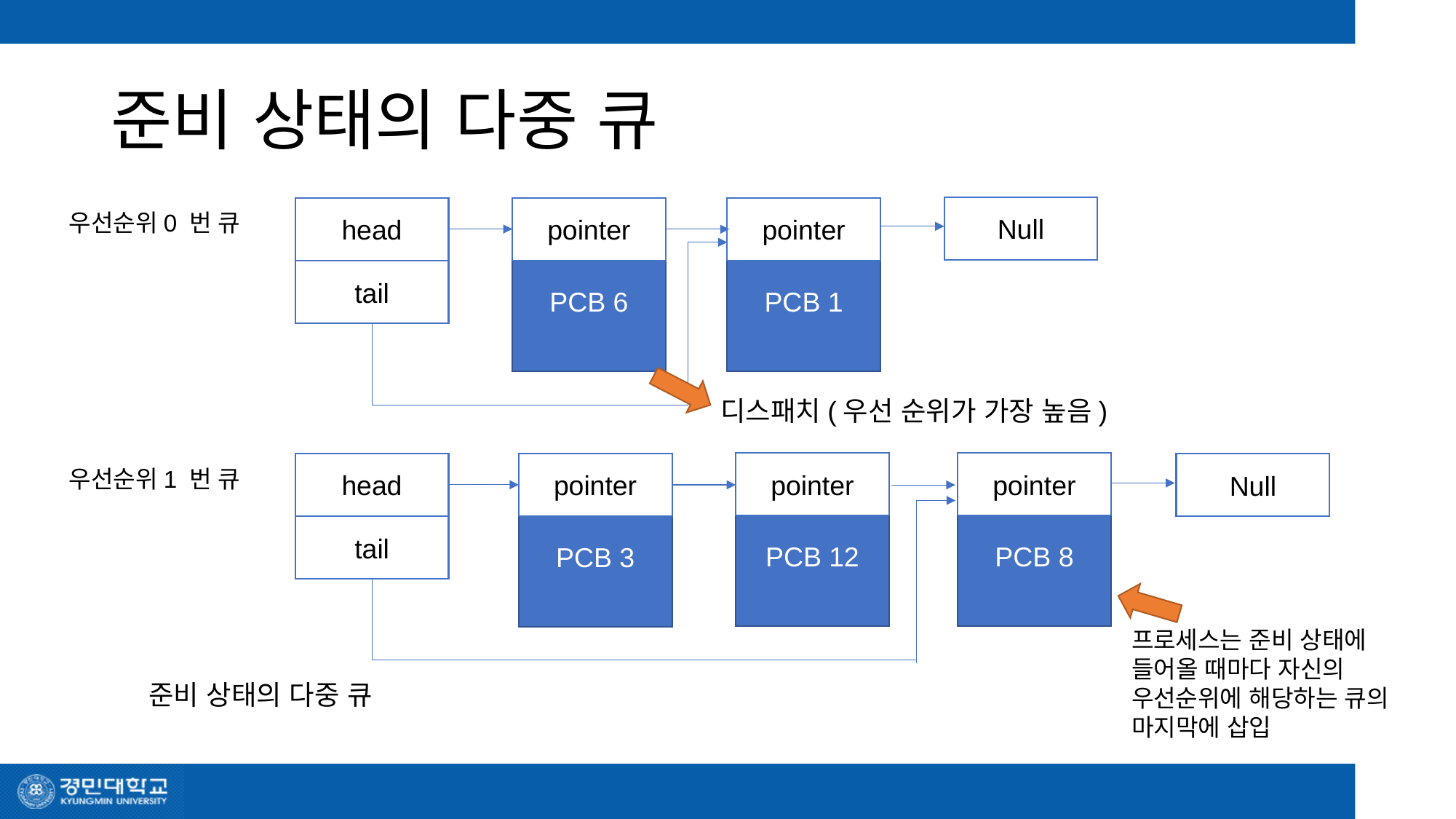

# 준비 상태의 다중 큐
Null
head

PCB 6
pointer

PCB 1
pointer
우선순위0 번 큐

tail

디스패치(우선 순위가 가장 높음)

PCB 12
pointer

PCB 8
pointer
head

PCB 3
pointer
Null
우선순위1 번 큐

tail

프로세스는 준비 상태에 들어올 때마다 자신의 우선순위에 해당하는 큐의 마지막에 삽입

준비 상태의 다중 큐